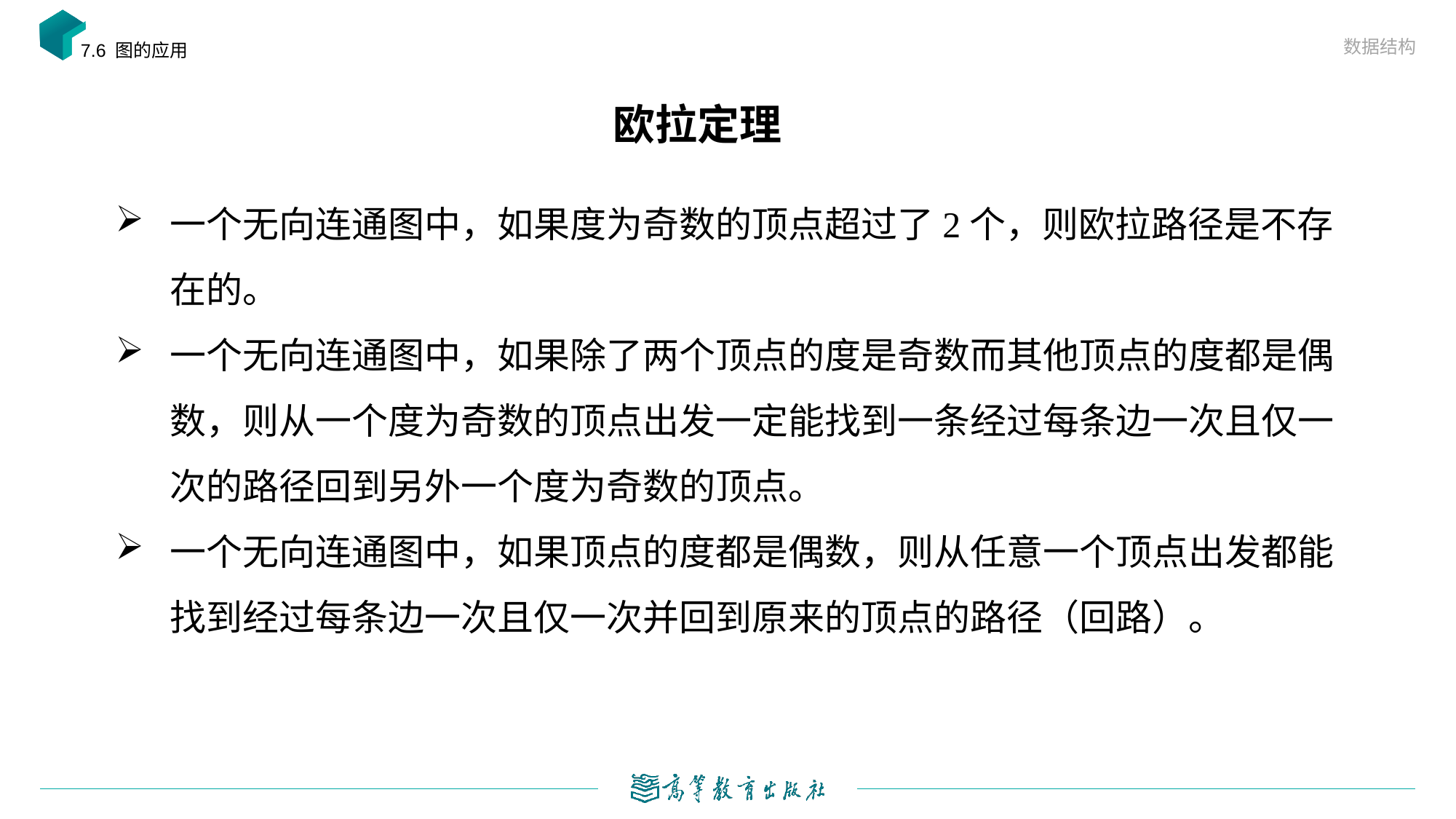

数据结构
7.6 图的应用

# 欧拉定理
一个无向连通图中，如果度为奇数的顶点超过了2个，则欧拉路径是不存在的。
一个无向连通图中，如果除了两个顶点的度是奇数而其他顶点的度都是偶数，则从一个度为奇数的顶点出发一定能找到一条经过每条边一次且仅一次的路径回到另外一个度为奇数的顶点。
一个无向连通图中，如果顶点的度都是偶数，则从任意一个顶点出发都能找到经过每条边一次且仅一次并回到原来的顶点的路径（回路）。